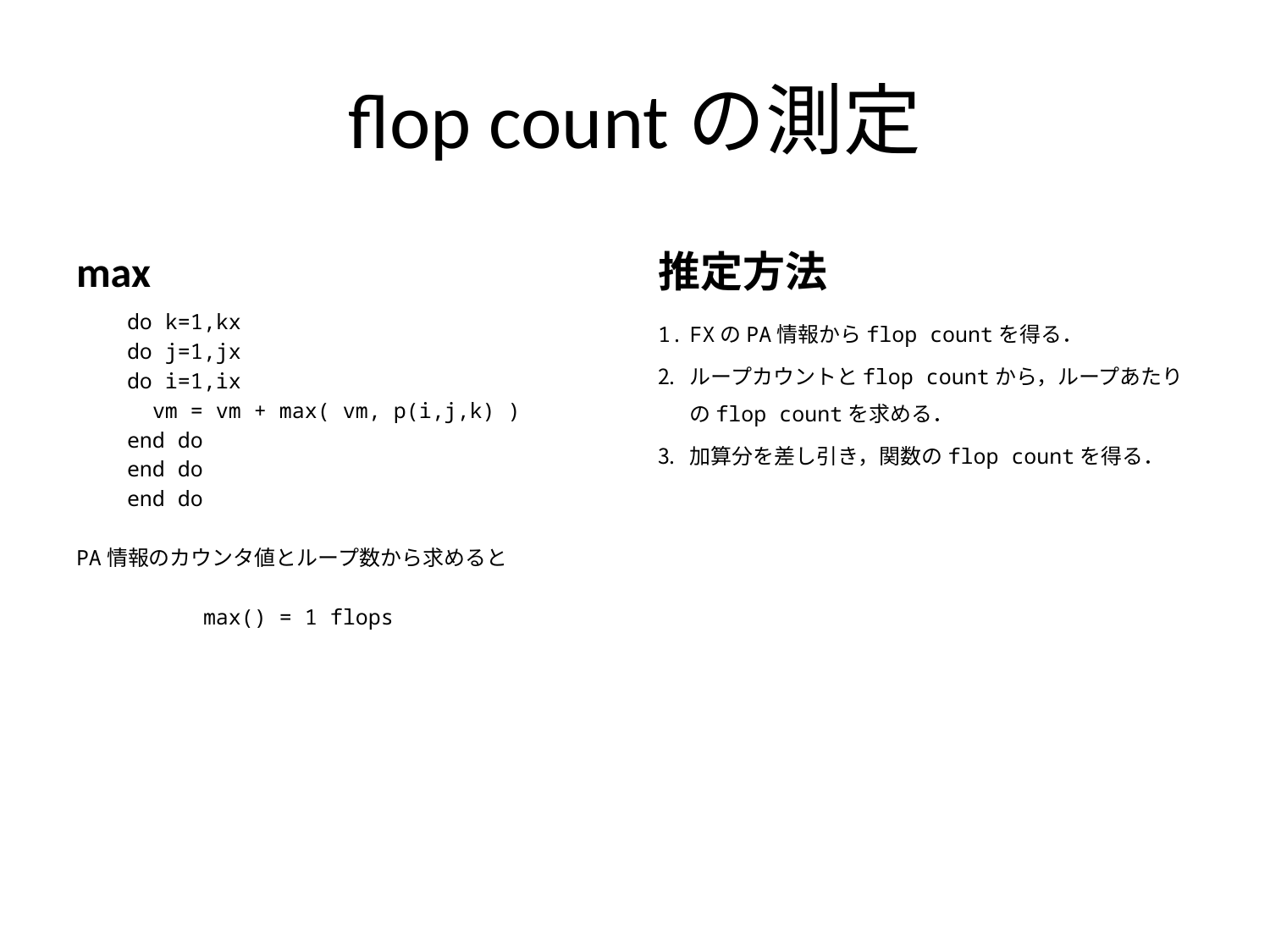

# flop countの測定
max
推定方法
    do k=1,kx
    do j=1,jx
    do i=1,ix
      vm = vm + max( vm, p(i,j,k) )
    end do
    end do
    end do

PA情報のカウンタ値とループ数から求めると

	max() = 1 flops
FXのPA情報からflop countを得る．
ループカウントとflop countから，ループあたりのflop countを求める．
加算分を差し引き，関数のflop countを得る．